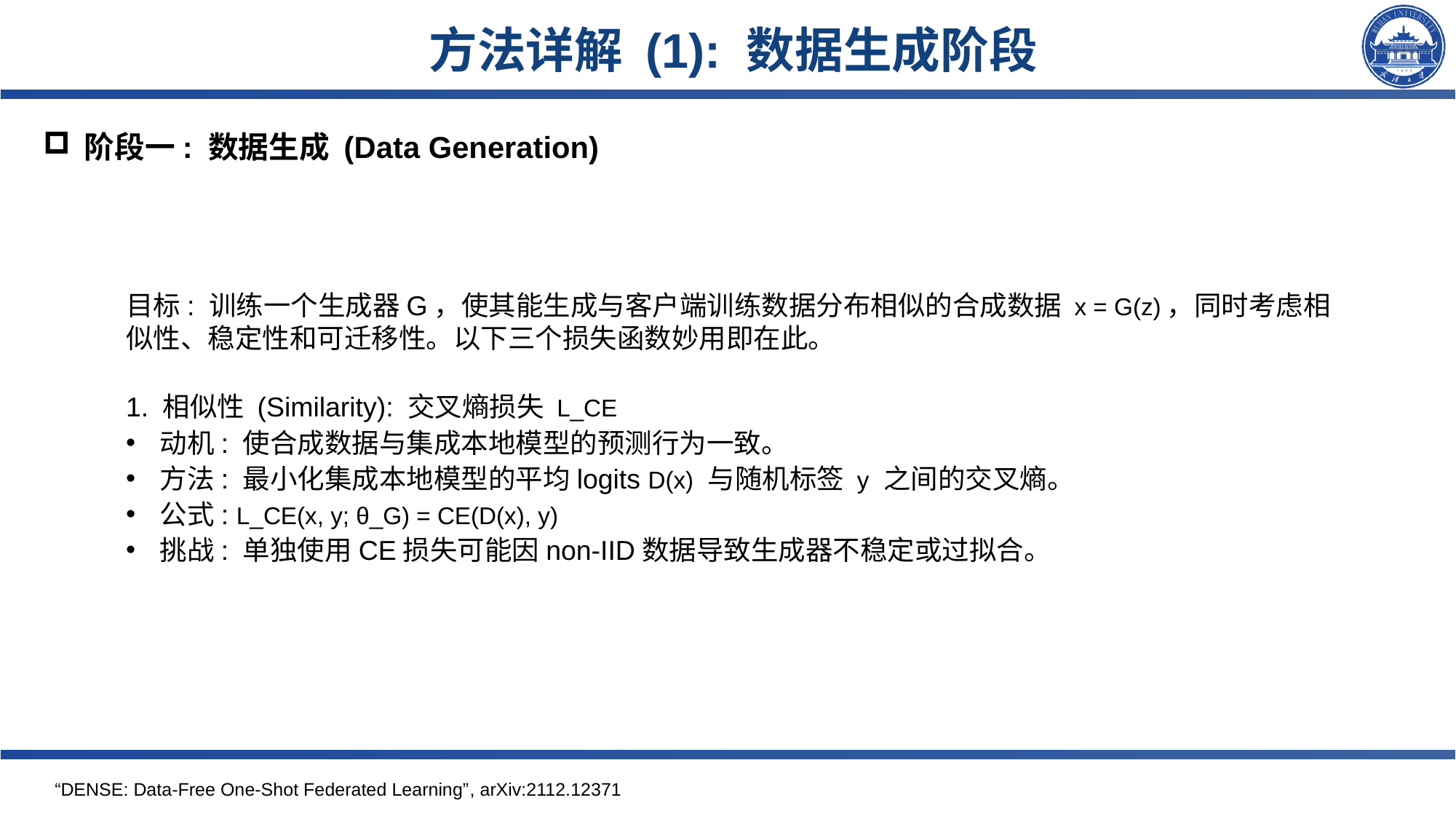

方法详解 (1): 数据生成阶段
阶段一: 数据生成 (Data Generation)
目标: 训练一个生成器G，使其能生成与客户端训练数据分布相似的合成数据 x = G(z)，同时考虑相似性、稳定性和可迁移性。以下三个损失函数妙用即在此。
1. 相似性 (Similarity): 交叉熵损失 L_CE
动机: 使合成数据与集成本地模型的预测行为一致。
方法: 最小化集成本地模型的平均logits D(x) 与随机标签 y 之间的交叉熵。
公式: L_CE(x, y; θ_G) = CE(D(x), y)
挑战: 单独使用CE损失可能因non-IID数据导致生成器不稳定或过拟合。
4
“DENSE: Data-Free One-Shot Federated Learning”, arXiv:2112.12371